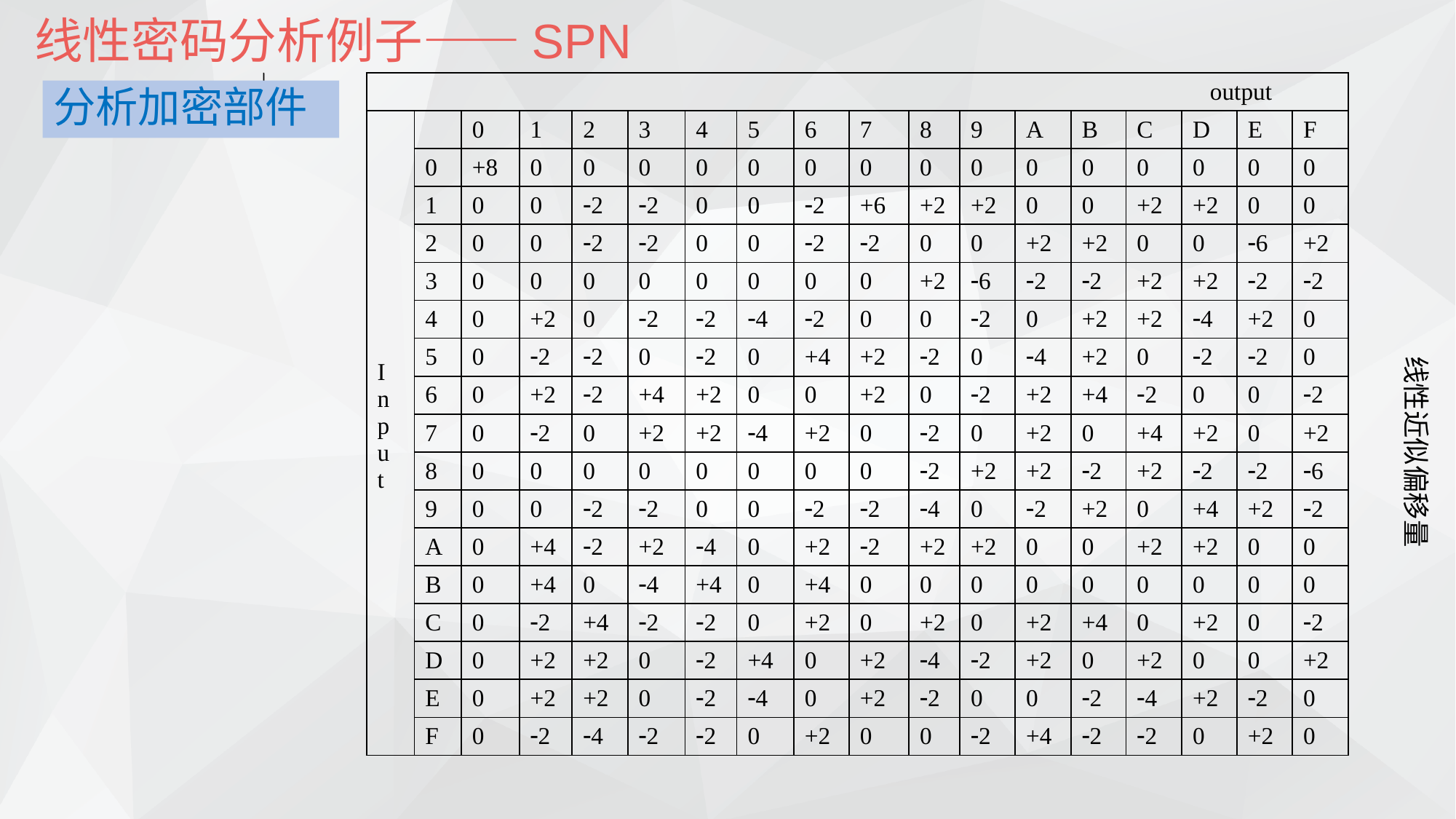

线性密码分析例子——SPN

| output |  |  |  |  |  |  |  |  |  |  |  |  |  |  |  |  |  |
| --- | --- | --- | --- | --- | --- | --- | --- | --- | --- | --- | --- | --- | --- | --- | --- | --- | --- |
| I n p u t |  | 0 | 1 | 2 | 3 | 4 | 5 | 6 | 7 | 8 | 9 | A | B | C | D | E | F |
|  | 0 | +8 | 0 | 0 | 0 | 0 | 0 | 0 | 0 | 0 | 0 | 0 | 0 | 0 | 0 | 0 | 0 |
|  | 1 | 0 | 0 | −2 | −2 | 0 | 0 | −2 | +6 | +2 | +2 | 0 | 0 | +2 | +2 | 0 | 0 |
|  | 2 | 0 | 0 | −2 | −2 | 0 | 0 | −2 | −2 | 0 | 0 | +2 | +2 | 0 | 0 | −6 | +2 |
|  | 3 | 0 | 0 | 0 | 0 | 0 | 0 | 0 | 0 | +2 | −6 | −2 | −2 | +2 | +2 | −2 | −2 |
|  | 4 | 0 | +2 | 0 | −2 | −2 | −4 | −2 | 0 | 0 | −2 | 0 | +2 | +2 | −4 | +2 | 0 |
|  | 5 | 0 | −2 | −2 | 0 | −2 | 0 | +4 | +2 | −2 | 0 | −4 | +2 | 0 | −2 | −2 | 0 |
|  | 6 | 0 | +2 | −2 | +4 | +2 | 0 | 0 | +2 | 0 | −2 | +2 | +4 | −2 | 0 | 0 | −2 |
|  | 7 | 0 | −2 | 0 | +2 | +2 | −4 | +2 | 0 | −2 | 0 | +2 | 0 | +4 | +2 | 0 | +2 |
|  | 8 | 0 | 0 | 0 | 0 | 0 | 0 | 0 | 0 | −2 | +2 | +2 | −2 | +2 | −2 | −2 | −6 |
|  | 9 | 0 | 0 | −2 | −2 | 0 | 0 | −2 | −2 | −4 | 0 | −2 | +2 | 0 | +4 | +2 | −2 |
|  | A | 0 | +4 | −2 | +2 | −4 | 0 | +2 | −2 | +2 | +2 | 0 | 0 | +2 | +2 | 0 | 0 |
|  | B | 0 | +4 | 0 | −4 | +4 | 0 | +4 | 0 | 0 | 0 | 0 | 0 | 0 | 0 | 0 | 0 |
|  | C | 0 | −2 | +4 | −2 | −2 | 0 | +2 | 0 | +2 | 0 | +2 | +4 | 0 | +2 | 0 | −2 |
|  | D | 0 | +2 | +2 | 0 | −2 | +4 | 0 | +2 | −4 | −2 | +2 | 0 | +2 | 0 | 0 | +2 |
|  | E | 0 | +2 | +2 | 0 | −2 | −4 | 0 | +2 | −2 | 0 | 0 | −2 | −4 | +2 | −2 | 0 |
|  | F | 0 | −2 | −4 | −2 | −2 | 0 | +2 | 0 | 0 | −2 | +4 | −2 | −2 | 0 | +2 | 0 |

# 分析加密部件
线性近似偏移量